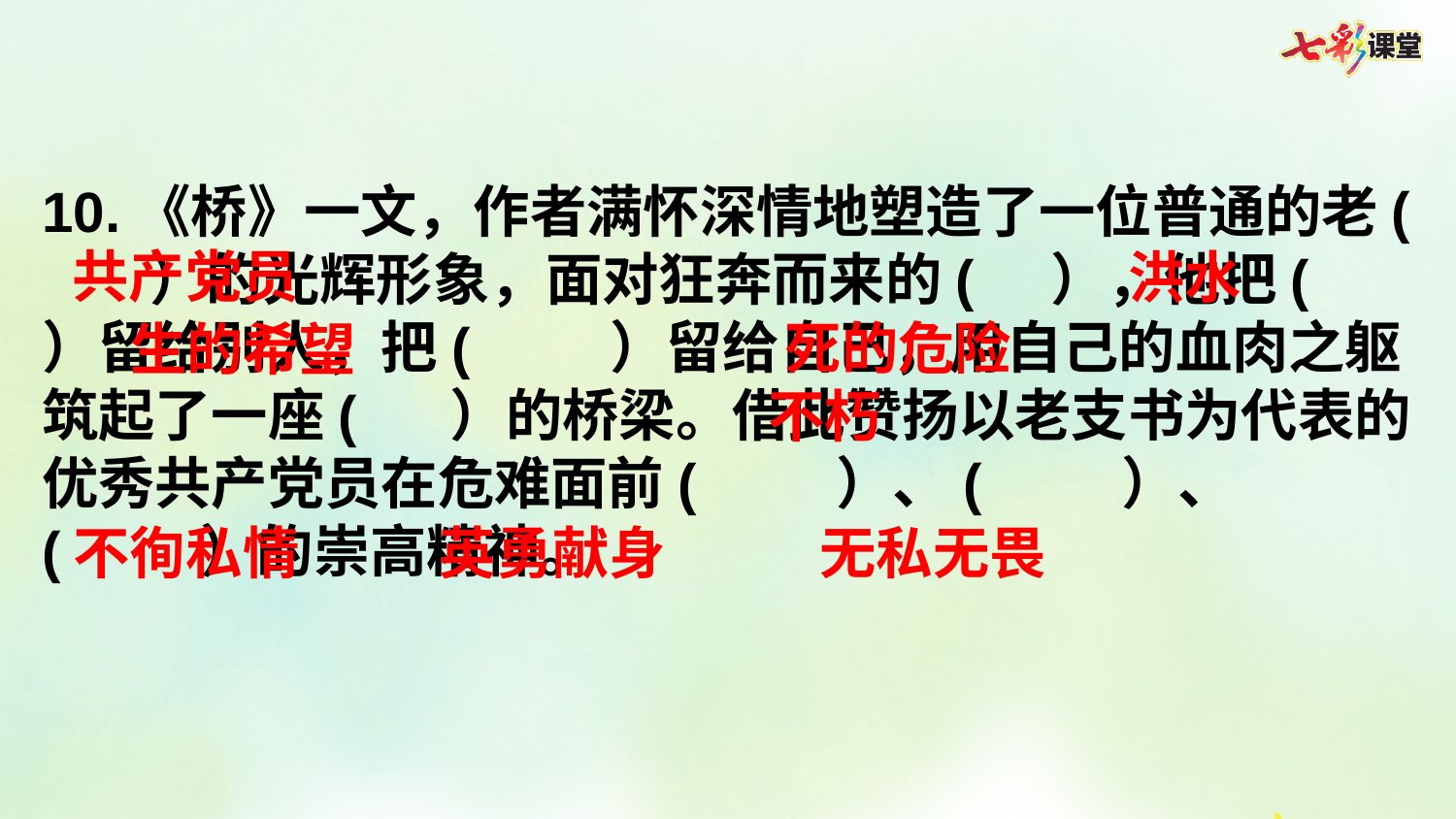

10.《桥》一文，作者满怀深情地塑造了一位普通的老(        ）的光辉形象，面对狂奔而来的(    ），他把(        ）留给别人，把(        ）留给自己，用自己的血肉之躯筑起了一座(     ）的桥梁。借此赞扬以老支书为代表的优秀共产党员在危难面前(        ）、(        ）、(        ）的崇高精神。
共产党员
洪水
死的危险
生的希望
不朽
不徇私情
英勇献身
无私无畏